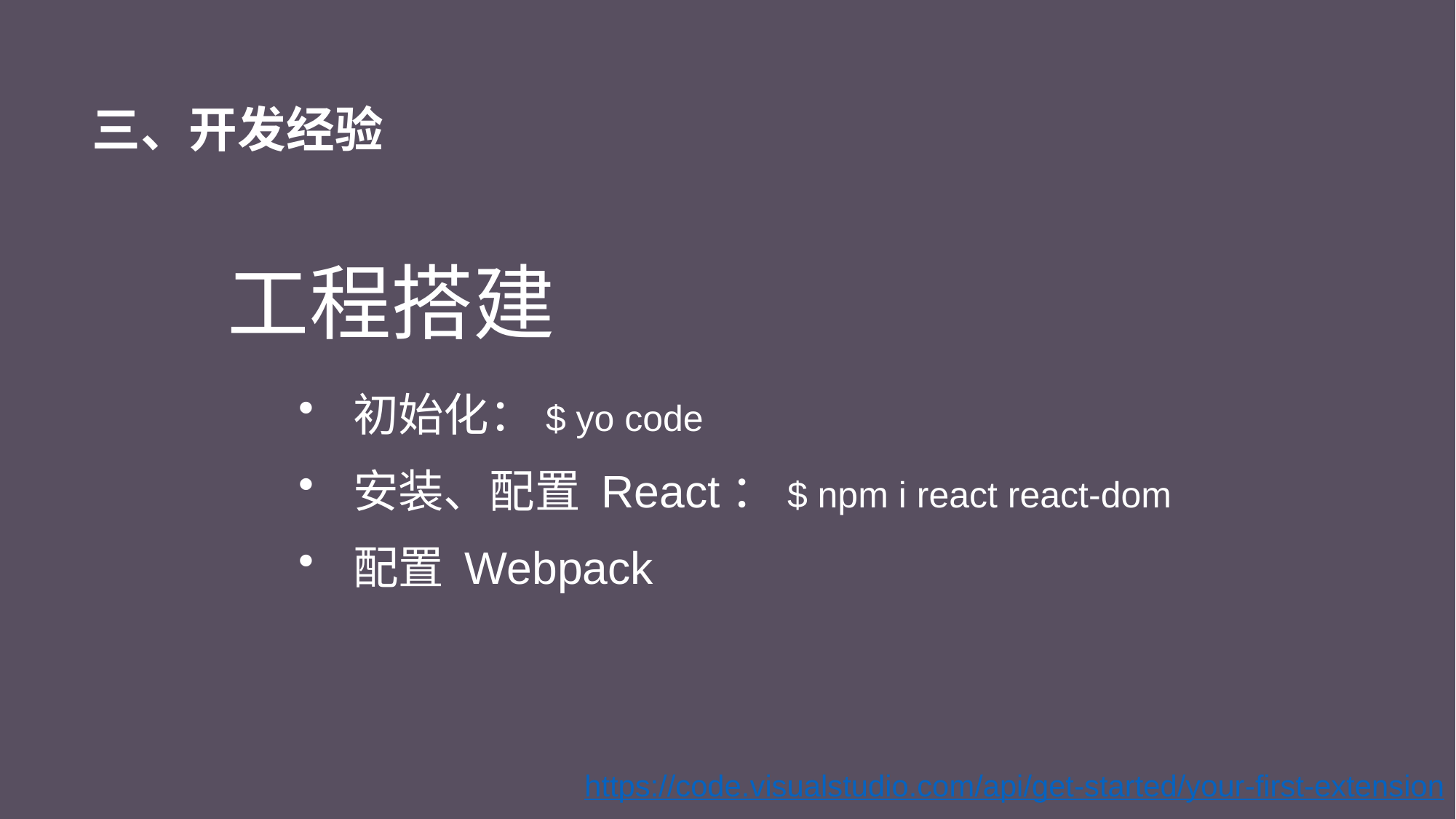

# 三、开发经验
工程搭建

初始化：$ yo code
安装、配置 React：$ npm i react react-dom
配置 Webpack

https://code.visualstudio.com/api/get-started/your-first-extension